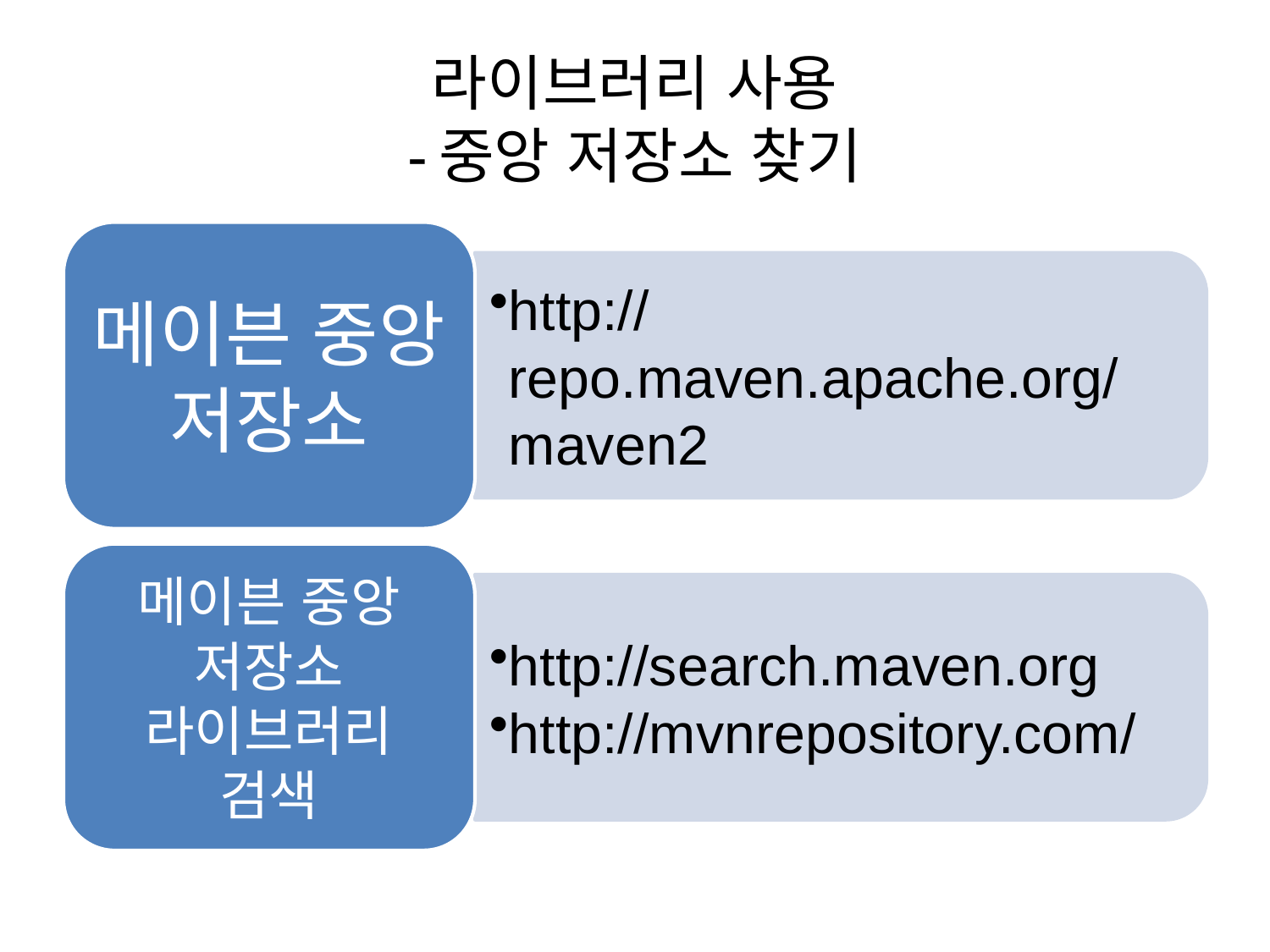

# 라이브러리 사용 -중앙 저장소 찾기
메이븐 중앙 저장소
http://repo.maven.apache.org/maven2
메이븐 중앙 저장소 라이브러리 검색
http://search.maven.org
http://mvnrepository.com/